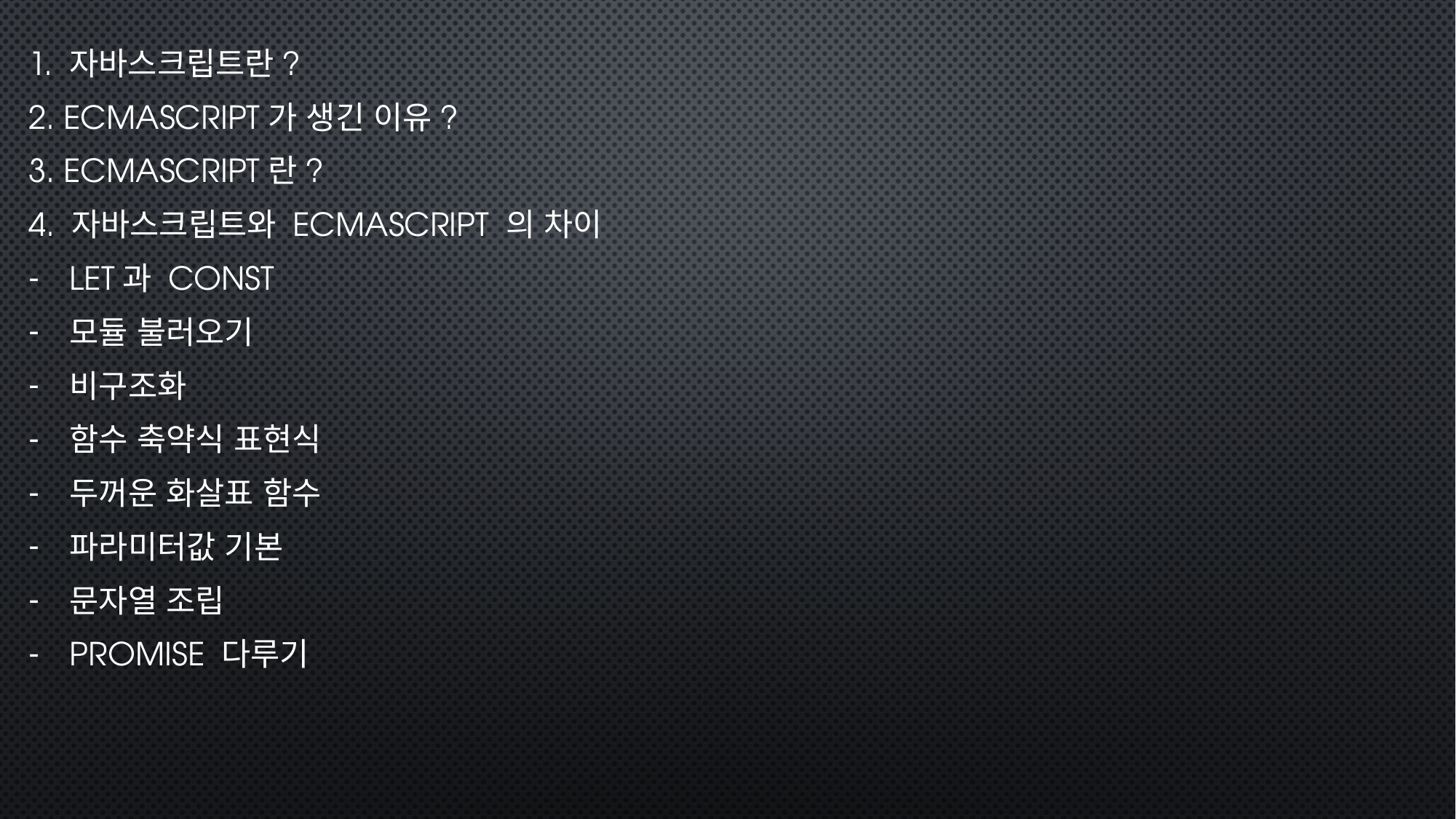

1. 자바스크립트란?
2. ECMAScript가 생긴 이유?
3. ECMAScript란?
4. 자바스크립트와 ECMAScript 의 차이
LET과 CONST
모듈 불러오기
비구조화
함수 축약식 표현식
두꺼운 화살표 함수
파라미터값 기본
문자열 조립
PROMISE 다루기